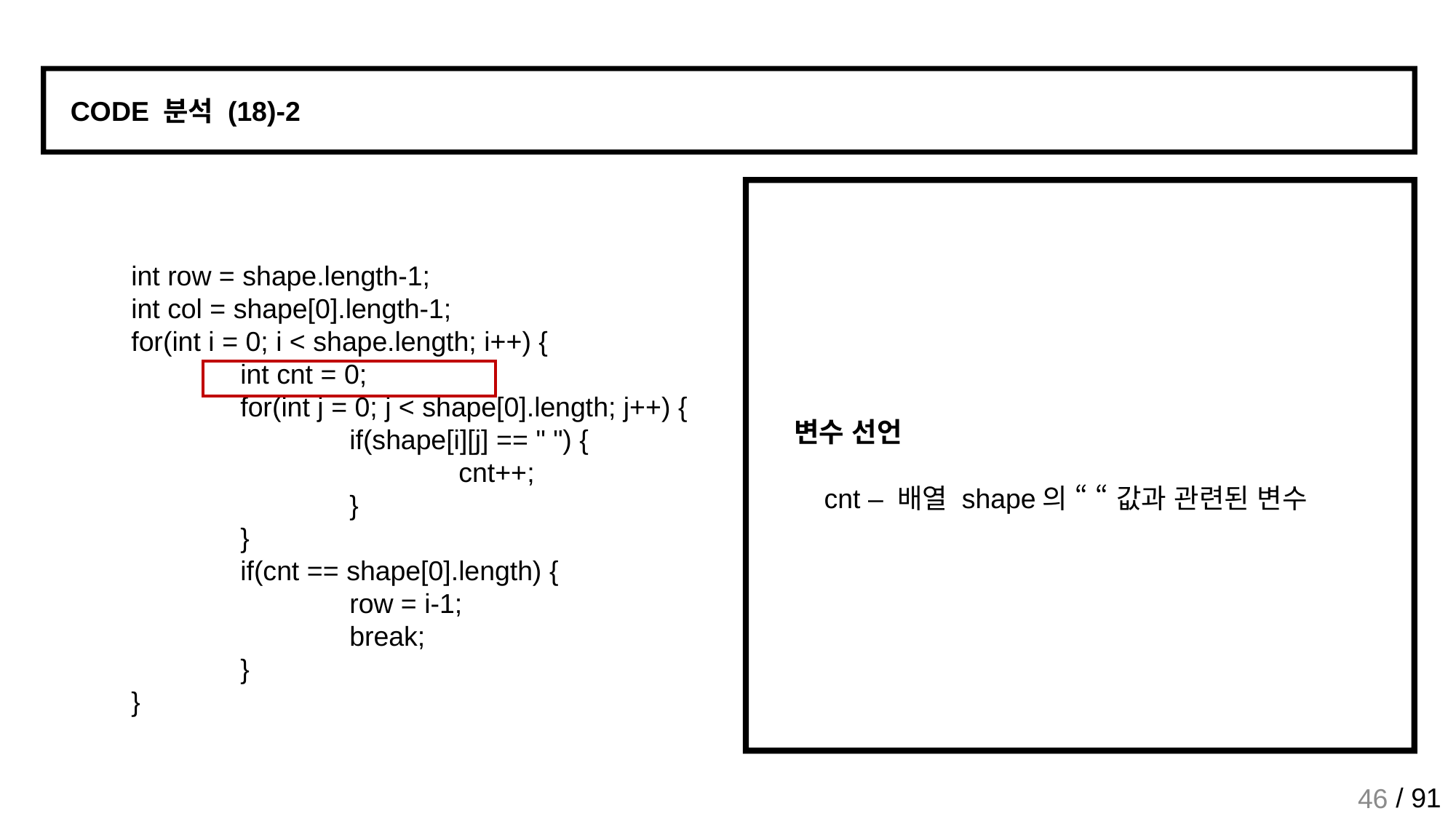

CODE 분석 (18)-2

	int row = shape.length-1;
	int col = shape[0].length-1;
	for(int i = 0; i < shape.length; i++) {
		int cnt = 0;
		for(int j = 0; j < shape[0].length; j++) {
			if(shape[i][j] == " ") {
				cnt++;
			}
		}
		if(cnt == shape[0].length) {
			row = i-1;
			break;
		}
	}

변수 선언
cnt – 배열 shape의 “ “ 값과 관련된 변수
46